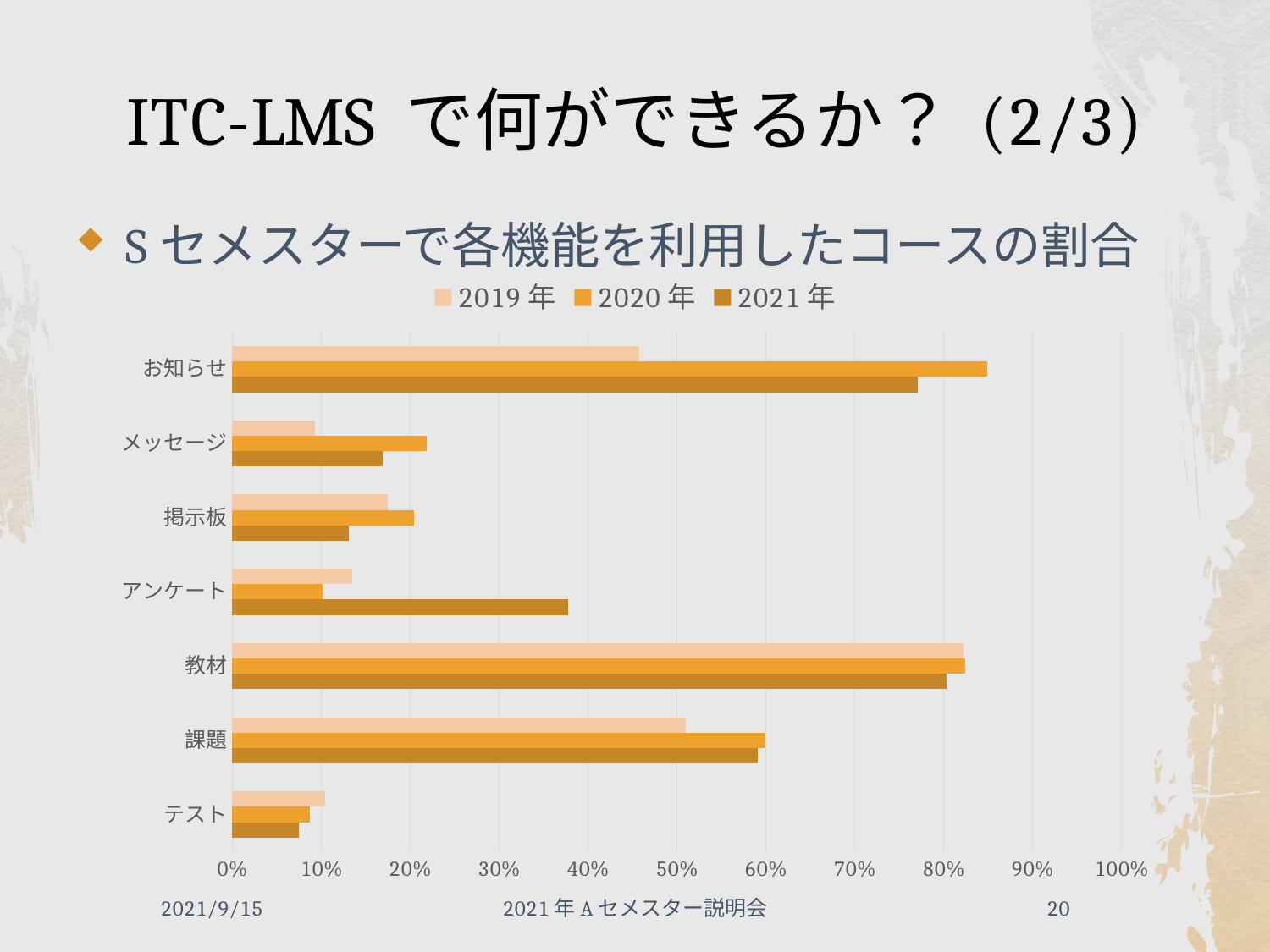

# ITC-LMS で何ができるか？ (2/3)
Sセメスターで各機能を利用したコースの割合

### Chart

| Category | 2021年 | 2020年 | 2019年 |
|---|---|---|---|
| テスト | 0.075 | 0.087 | 0.104 |
| 課題 | 0.591 | 0.6 | 0.51 |
| 教材 | 0.803 | 0.824 | 0.822 |
| アンケート | 0.378 | 0.102 | 0.135 |
| 掲示板 | 0.131 | 0.204 | 0.175 |
| メッセージ | 0.169 | 0.219 | 0.093 |
| お知らせ | 0.771 | 0.849 | 0.458 |
2021/9/15
2021年Aセメスター説明会
20